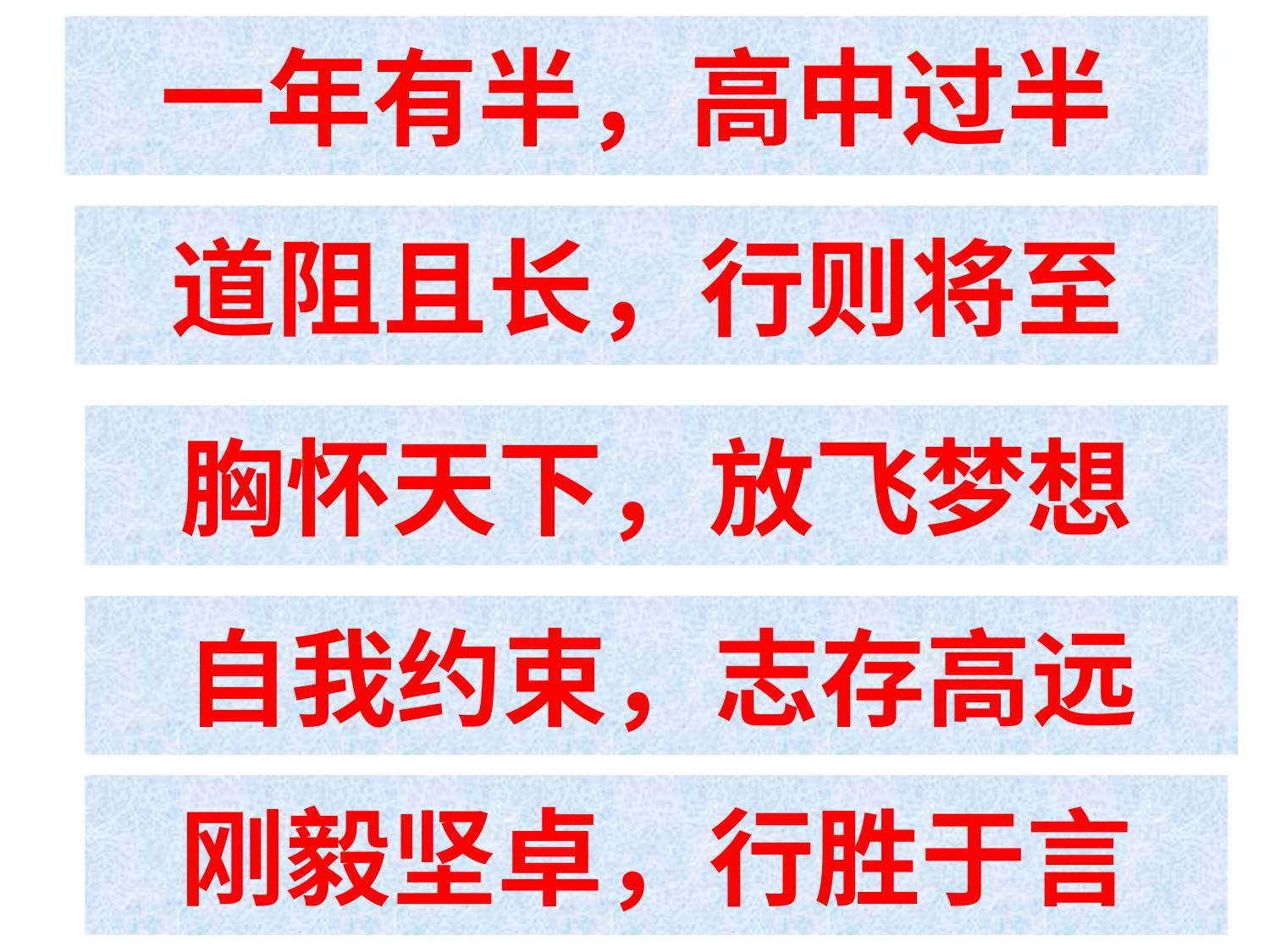

# 一年有半，高中过半
道阻且长，行则将至
胸怀天下，放飞梦想
自我约束，志存高远
刚毅坚卓，行胜于言